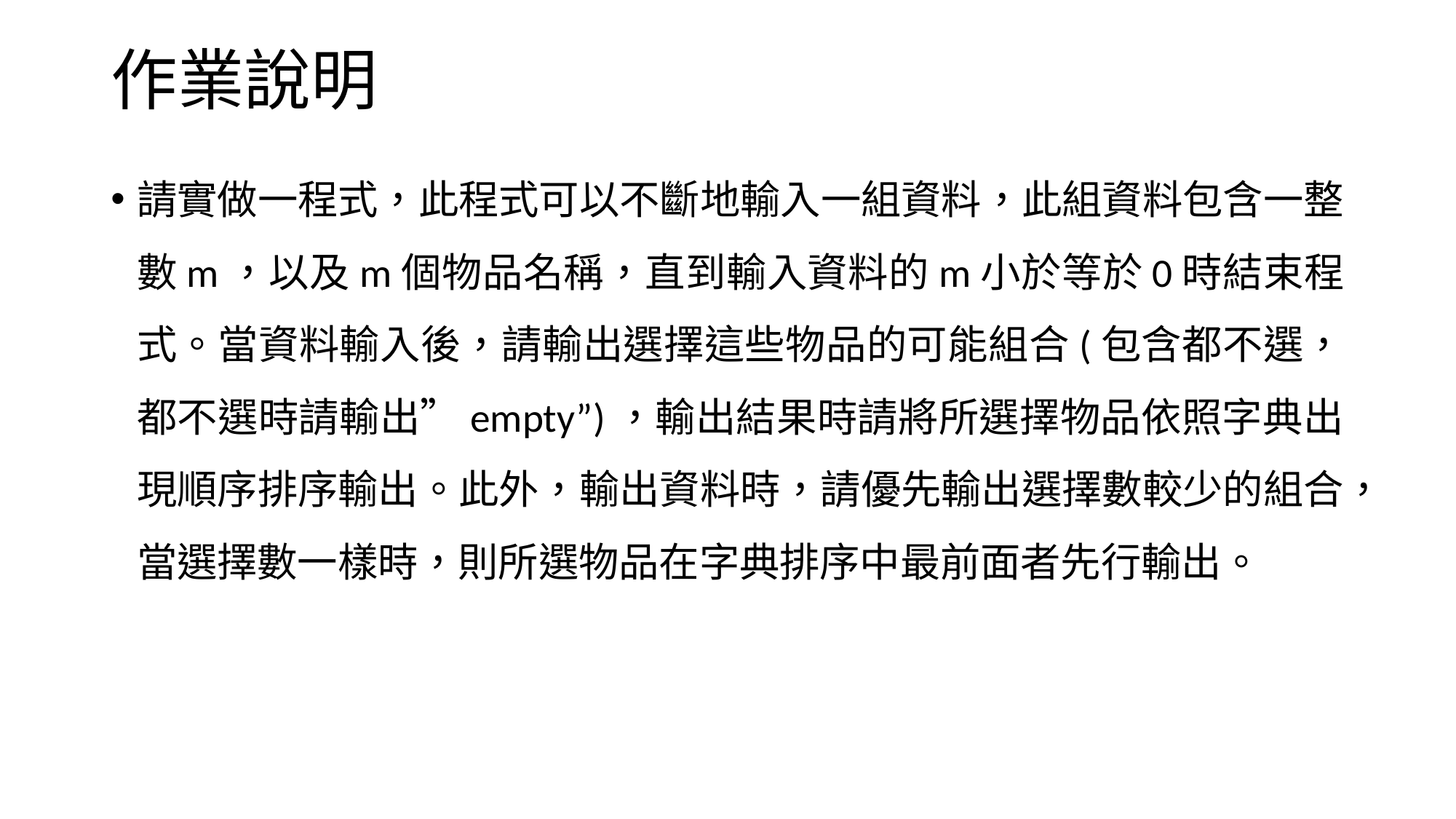

# 作業說明
請實做一程式，此程式可以不斷地輸入一組資料，此組資料包含一整數m，以及m個物品名稱，直到輸入資料的m小於等於0時結束程式。當資料輸入後，請輸出選擇這些物品的可能組合(包含都不選，都不選時請輸出”empty”)，輸出結果時請將所選擇物品依照字典出現順序排序輸出。此外，輸出資料時，請優先輸出選擇數較少的組合，當選擇數一樣時，則所選物品在字典排序中最前面者先行輸出。